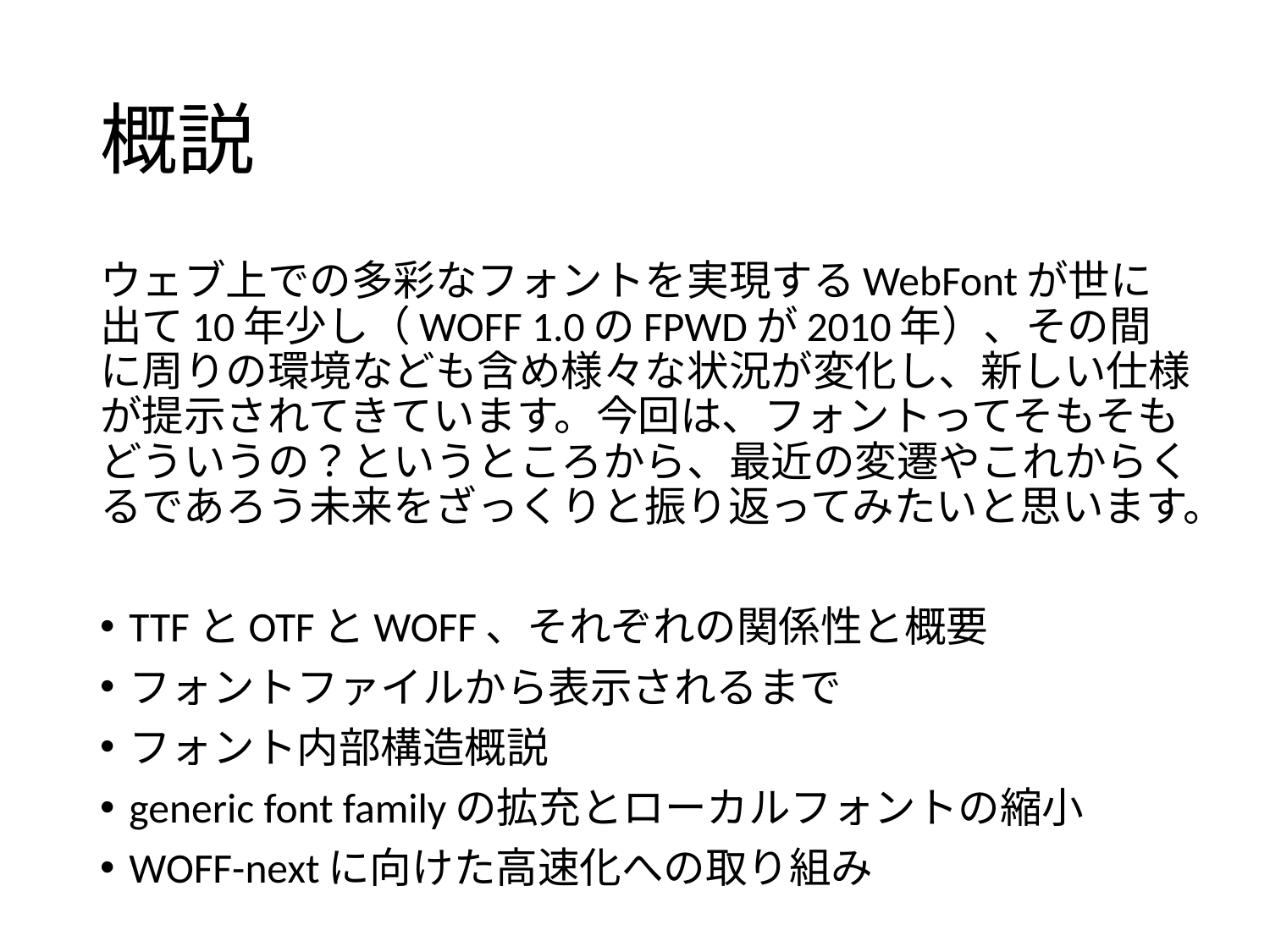

# 概説
ウェブ上での多彩なフォントを実現するWebFontが世に出て10年少し（WOFF 1.0のFPWDが2010年）、その間に周りの環境なども含め様々な状況が変化し、新しい仕様が提示されてきています。今回は、フォントってそもそもどういうの？というところから、最近の変遷やこれからくるであろう未来をざっくりと振り返ってみたいと思います。

TTFとOTFとWOFF、それぞれの関係性と概要
フォントファイルから表示されるまで
フォント内部構造概説
generic font familyの拡充とローカルフォントの縮小
WOFF-nextに向けた高速化への取り組み